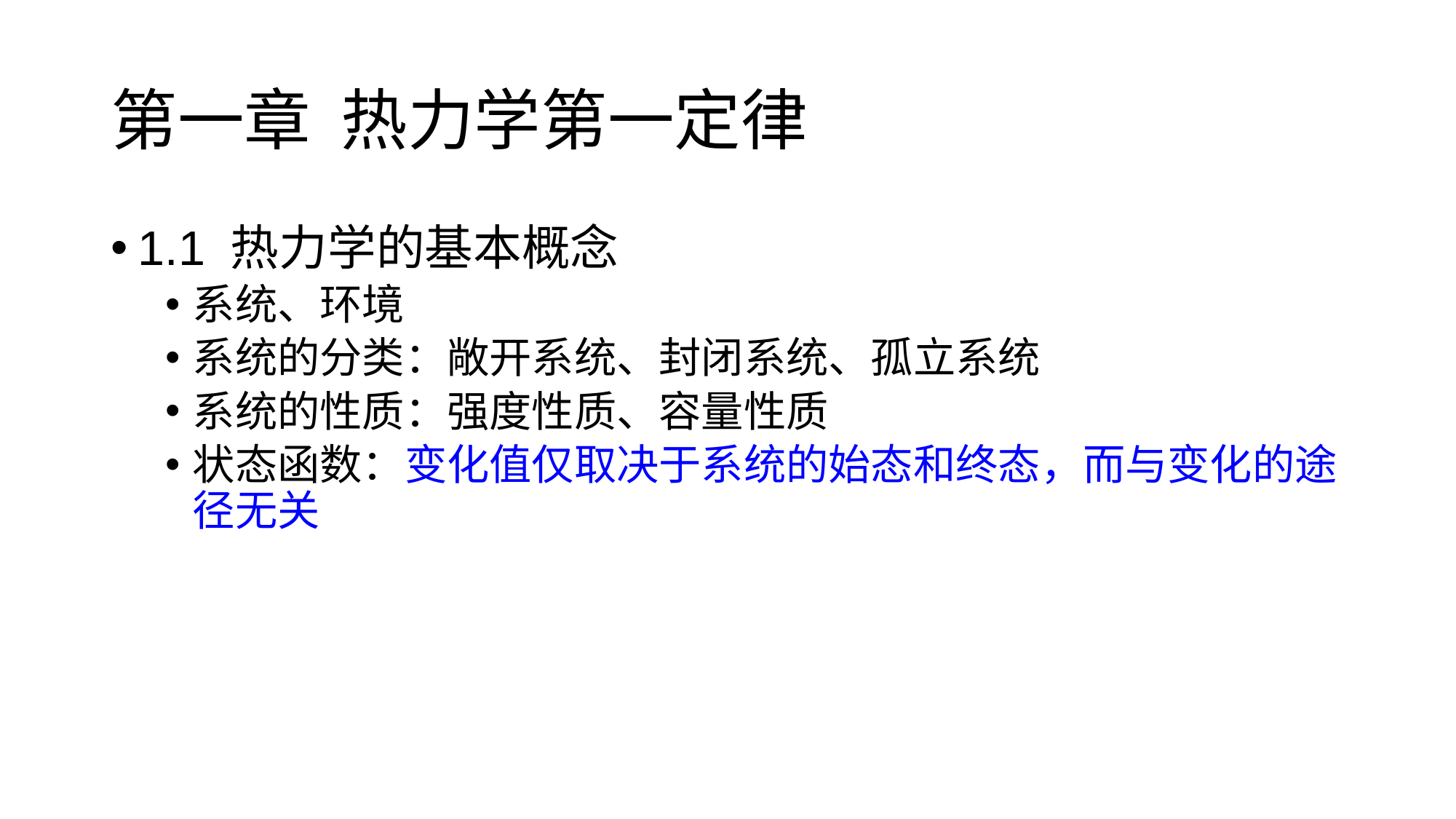

# 第一章  热力学第一定律
1.1 热力学的基本概念
系统、环境
系统的分类：敞开系统、封闭系统、孤立系统
系统的性质：强度性质、容量性质
状态函数：变化值仅取决于系统的始态和终态，而与变化的途径无关